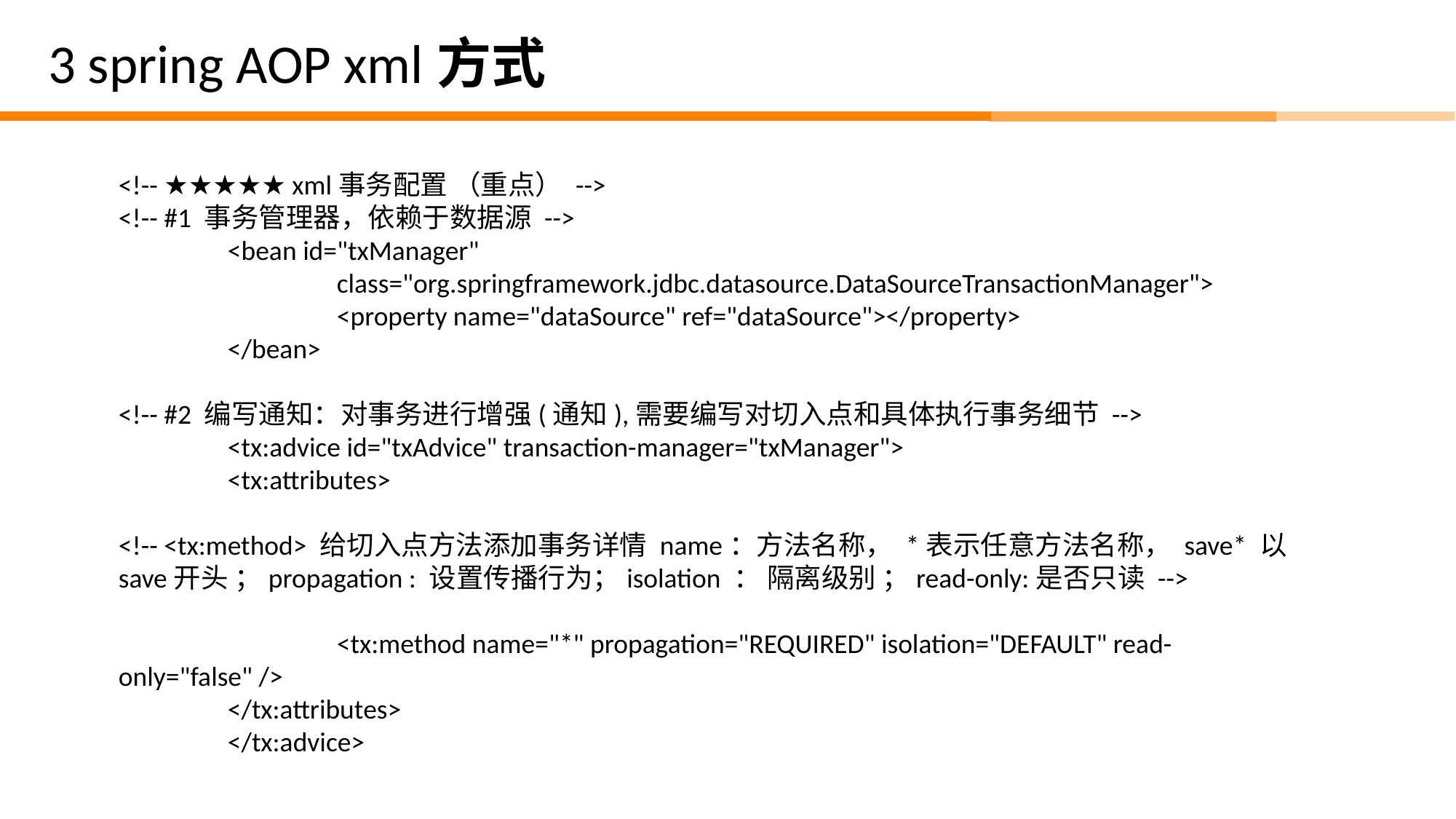

# 3 spring AOP xml方式
<!-- ★★★★★ xml事务配置 （重点） -->
<!-- #1 事务管理器，依赖于数据源 -->
	<bean id="txManager"
		class="org.springframework.jdbc.datasource.DataSourceTransactionManager">
		<property name="dataSource" ref="dataSource"></property>
	</bean>

<!-- #2 编写通知：对事务进行增强(通知),需要编写对切入点和具体执行事务细节 -->
	<tx:advice id="txAdvice" transaction-manager="txManager">
	<tx:attributes>

<!-- <tx:method> 给切入点方法添加事务详情 name：方法名称， *表示任意方法名称， save* 以save开头 ；propagation : 设置传播行为；isolation ： 隔离级别 ；read-only:是否只读 -->

		<tx:method name="*" propagation="REQUIRED" isolation="DEFAULT" read-only="false" />
	</tx:attributes>
	</tx:advice>